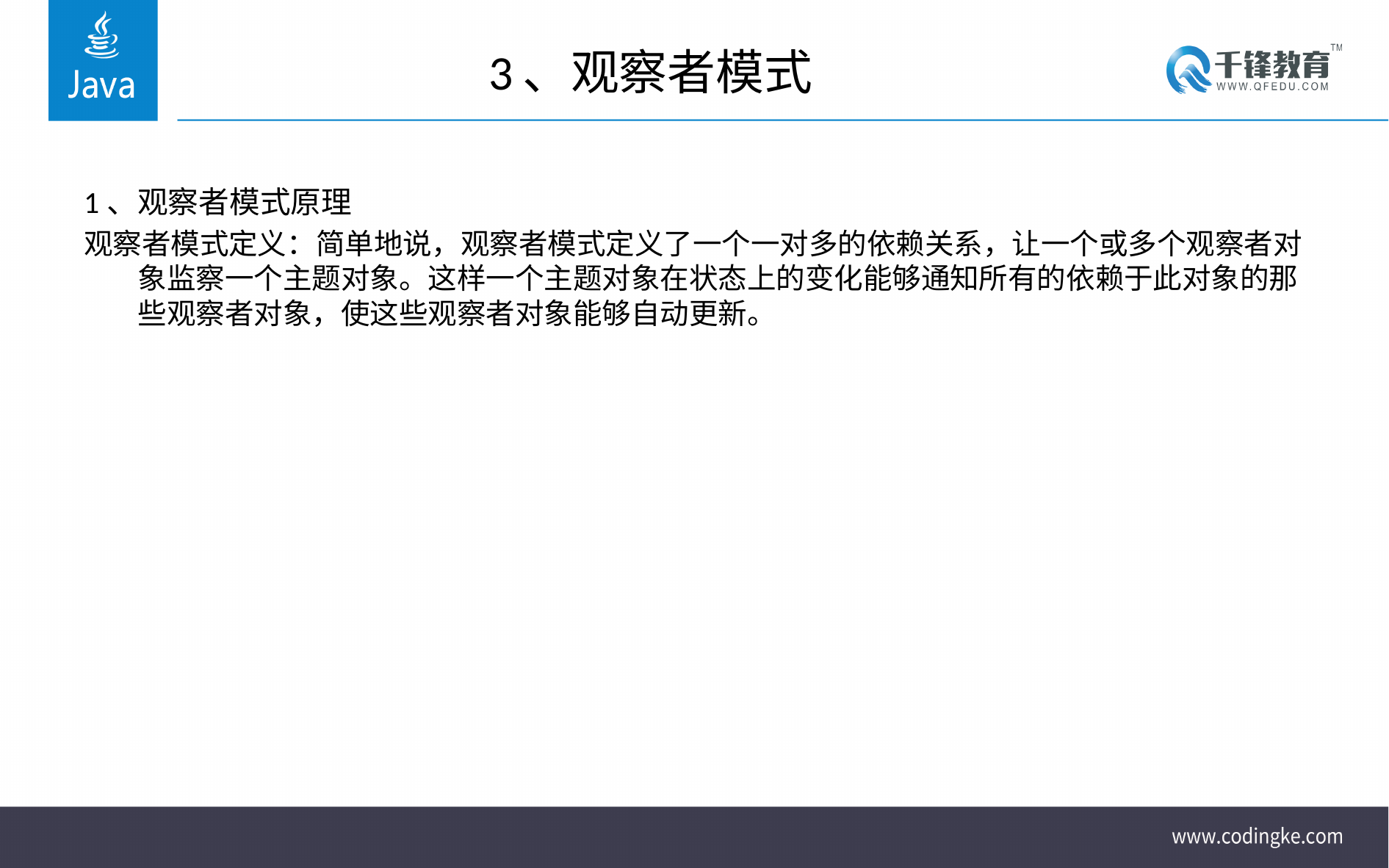

# 3、观察者模式
1、观察者模式原理
观察者模式定义：简单地说，观察者模式定义了一个一对多的依赖关系，让一个或多个观察者对象监察一个主题对象。这样一个主题对象在状态上的变化能够通知所有的依赖于此对象的那些观察者对象，使这些观察者对象能够自动更新。